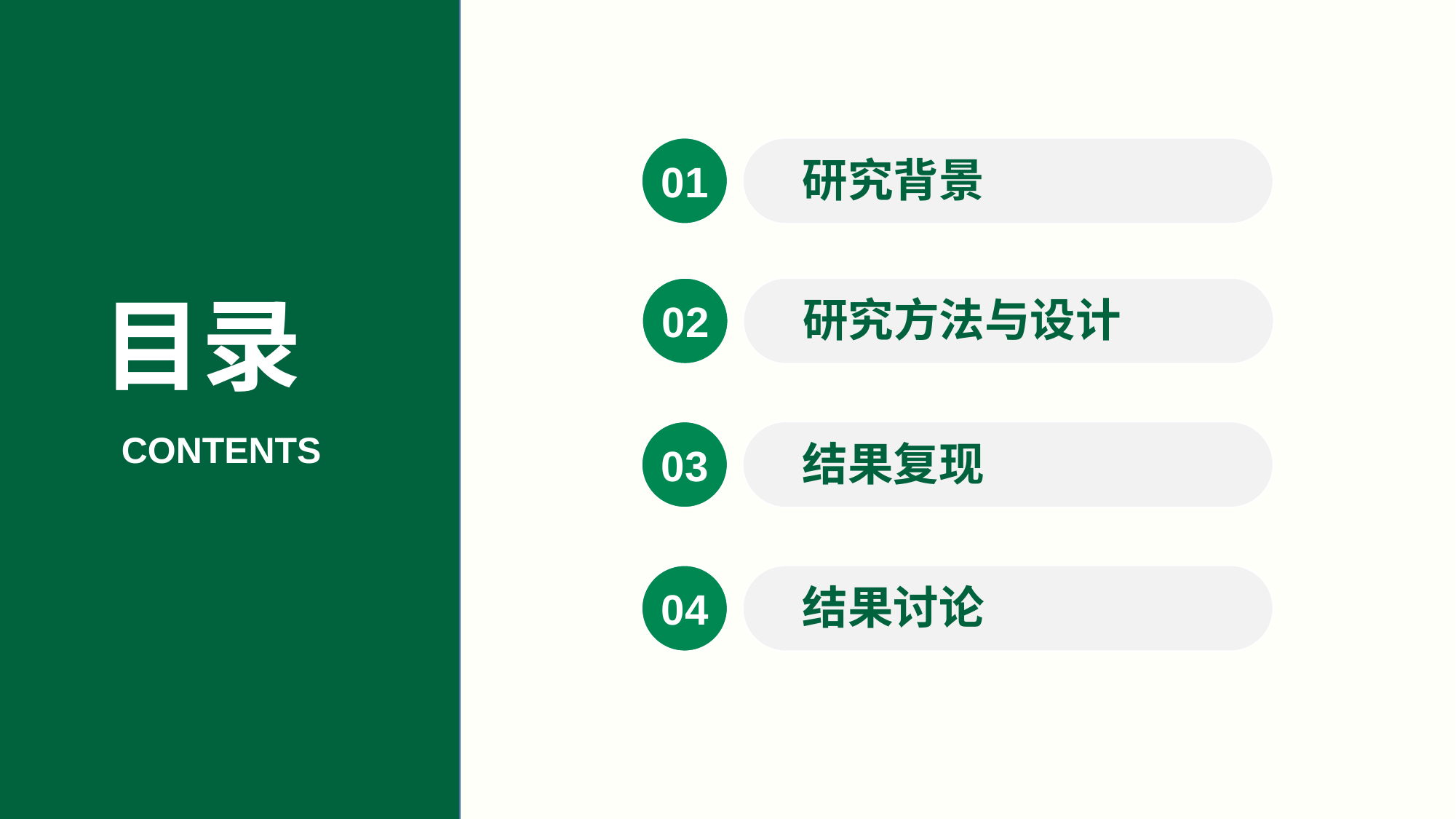

研究背景
01
目录

研究方法与设计
02

结果复现
03
CONTENTS

结果讨论
04